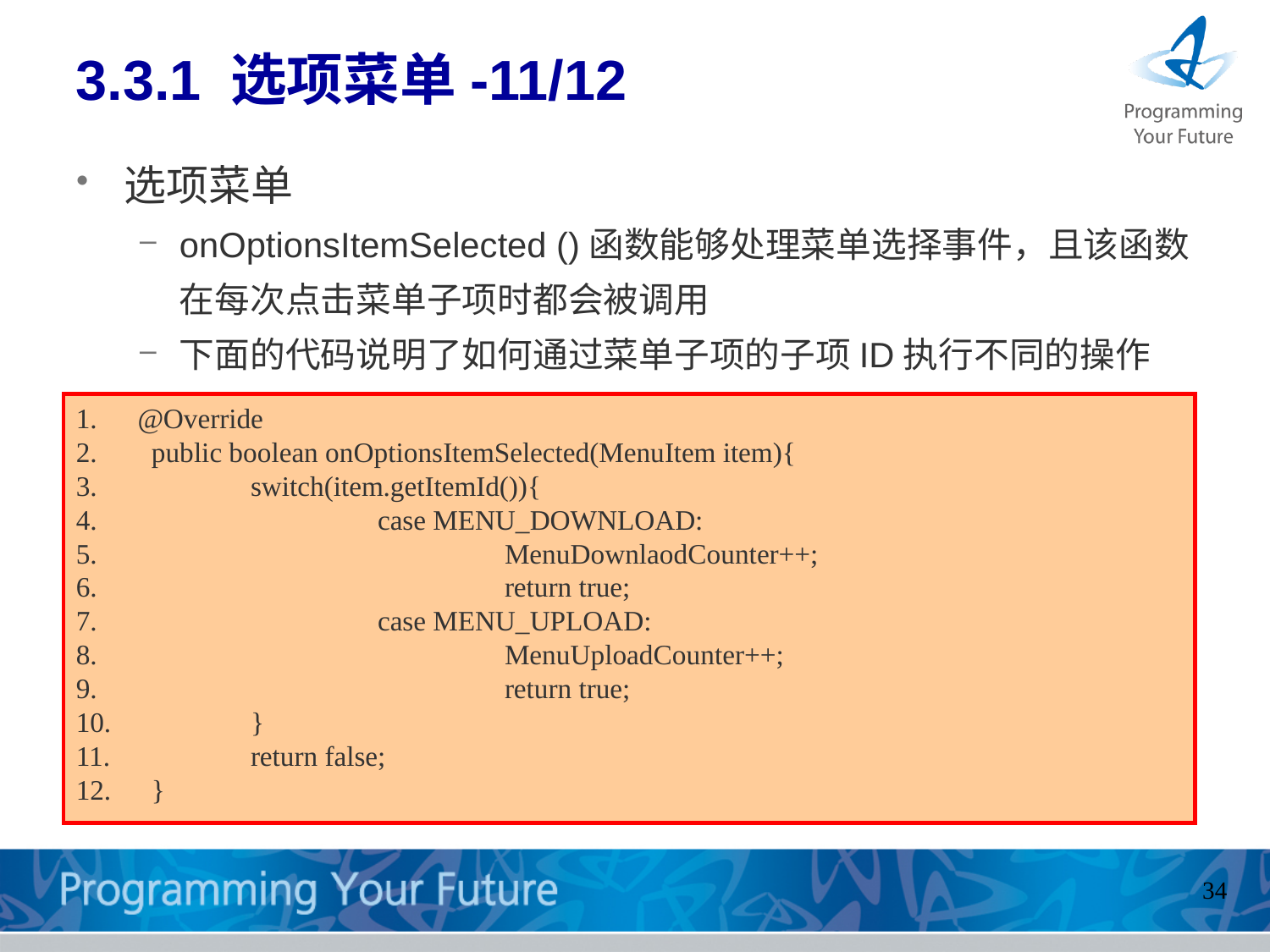

3.3.1 选项菜单-11/12
选项菜单
onOptionsItemSelected ()函数能够处理菜单选择事件，且该函数在每次点击菜单子项时都会被调用
下面的代码说明了如何通过菜单子项的子项ID执行不同的操作

  @Override
    public boolean onOptionsItemSelected(MenuItem item){
    	switch(item.getItemId()){
    		case MENU_DOWNLOAD:
    			MenuDownlaodCounter++;
    			return true;
    	 	case MENU_UPLOAD:
    			MenuUploadCounter++;
    			return true;
    	}
    	return false;
    }